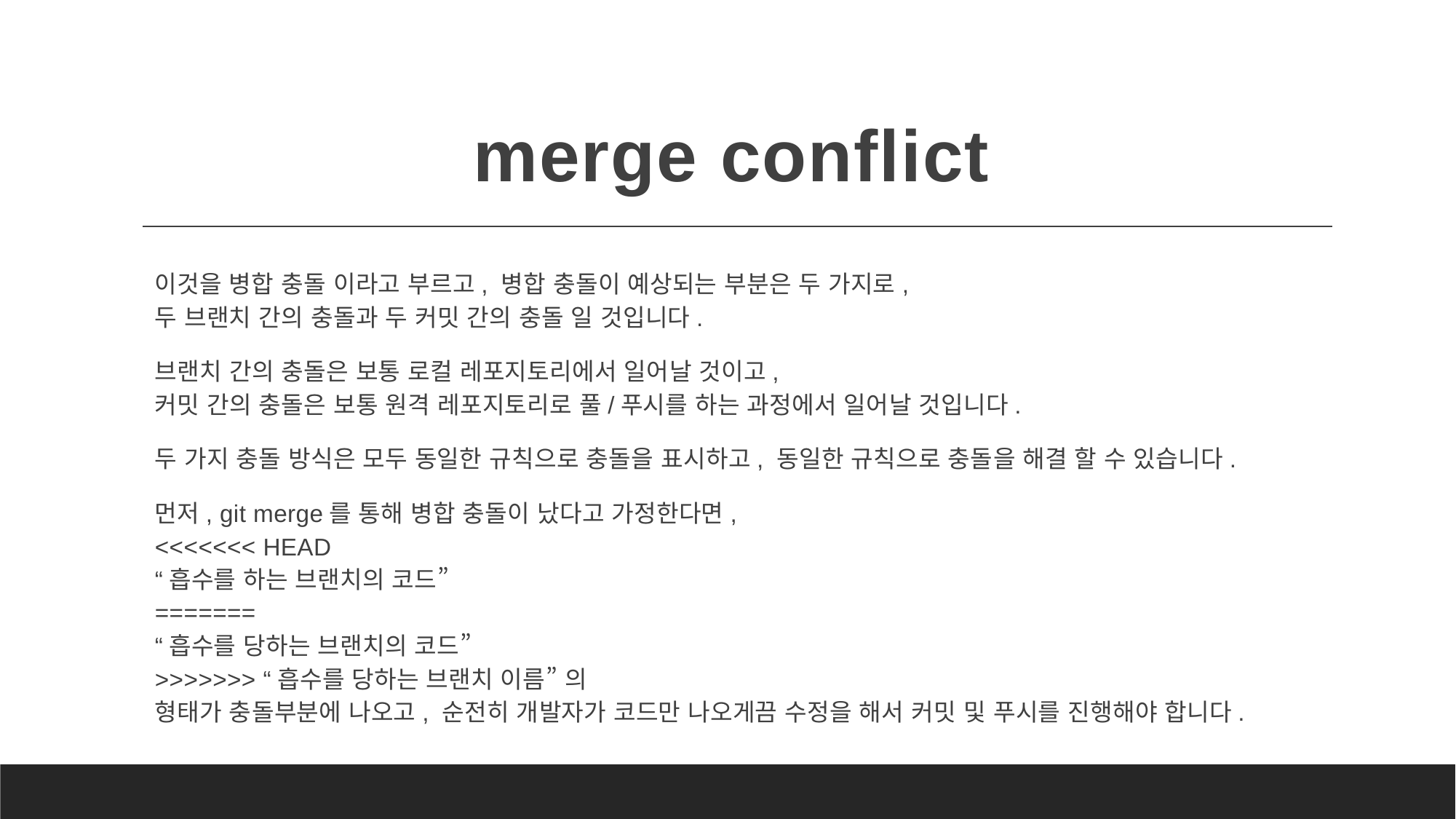

# merge conflict
이것을 병합 충돌 이라고 부르고, 병합 충돌이 예상되는 부분은 두 가지로,
두 브랜치 간의 충돌과 두 커밋 간의 충돌 일 것입니다.
브랜치 간의 충돌은 보통 로컬 레포지토리에서 일어날 것이고,
커밋 간의 충돌은 보통 원격 레포지토리로 풀/푸시를 하는 과정에서 일어날 것입니다.
두 가지 충돌 방식은 모두 동일한 규칙으로 충돌을 표시하고, 동일한 규칙으로 충돌을 해결 할 수 있습니다.
먼저, git merge를 통해 병합 충돌이 났다고 가정한다면,
<<<<<<< HEAD
“흡수를 하는 브랜치의 코드”
=======
“흡수를 당하는 브랜치의 코드”
>>>>>>> “흡수를 당하는 브랜치 이름” 의
형태가 충돌부분에 나오고, 순전히 개발자가 코드만 나오게끔 수정을 해서 커밋 및 푸시를 진행해야 합니다.